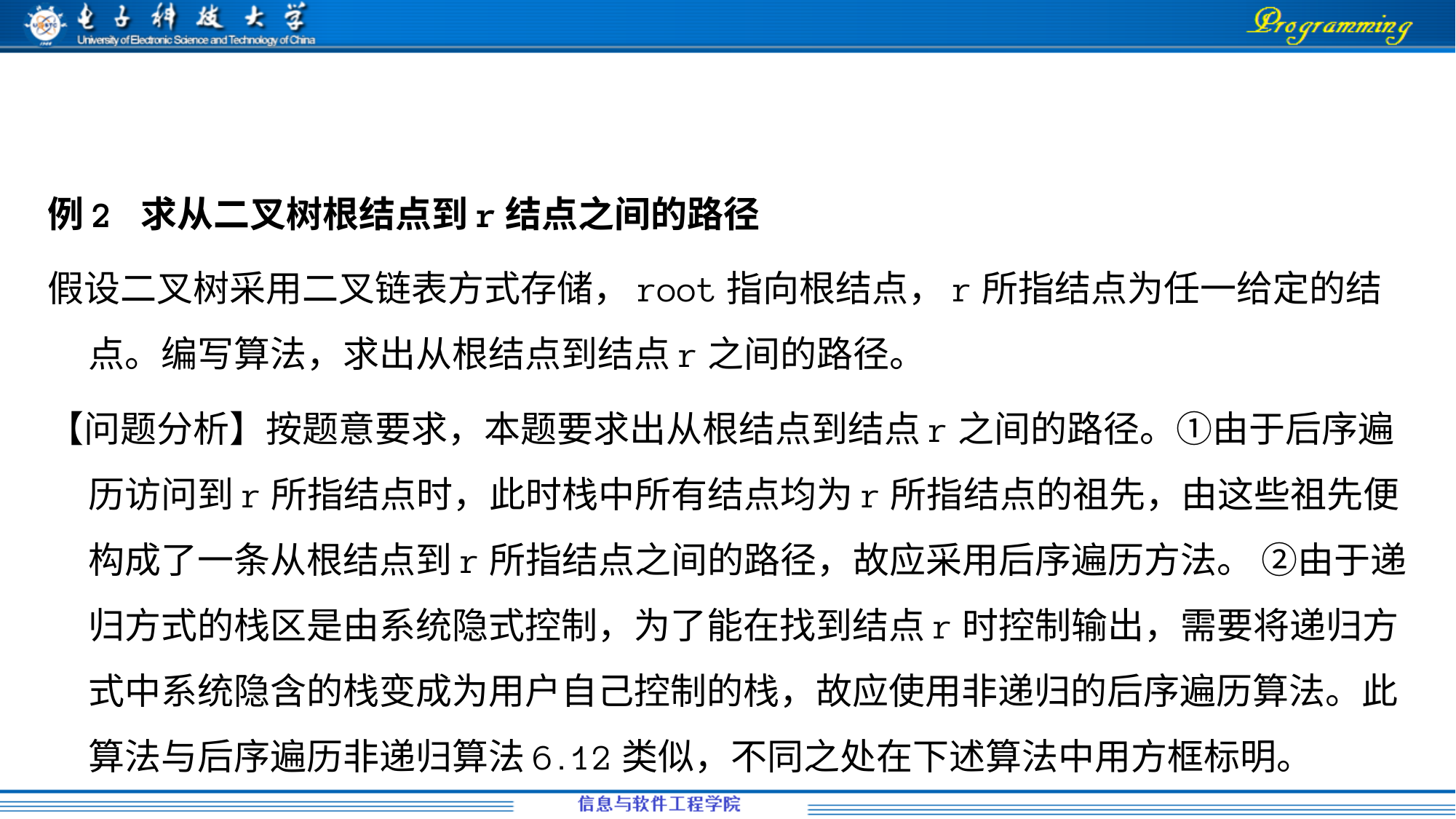

例2 求从二叉树根结点到r结点之间的路径
假设二叉树采用二叉链表方式存储，root指向根结点，r所指结点为任一给定的结点。编写算法，求出从根结点到结点r之间的路径。
【问题分析】按题意要求，本题要求出从根结点到结点r之间的路径。①由于后序遍历访问到r所指结点时，此时栈中所有结点均为r所指结点的祖先，由这些祖先便构成了一条从根结点到r所指结点之间的路径，故应采用后序遍历方法。 ②由于递归方式的栈区是由系统隐式控制，为了能在找到结点r时控制输出，需要将递归方式中系统隐含的栈变成为用户自己控制的栈，故应使用非递归的后序遍历算法。此算法与后序遍历非递归算法6.12类似，不同之处在下述算法中用方框标明。